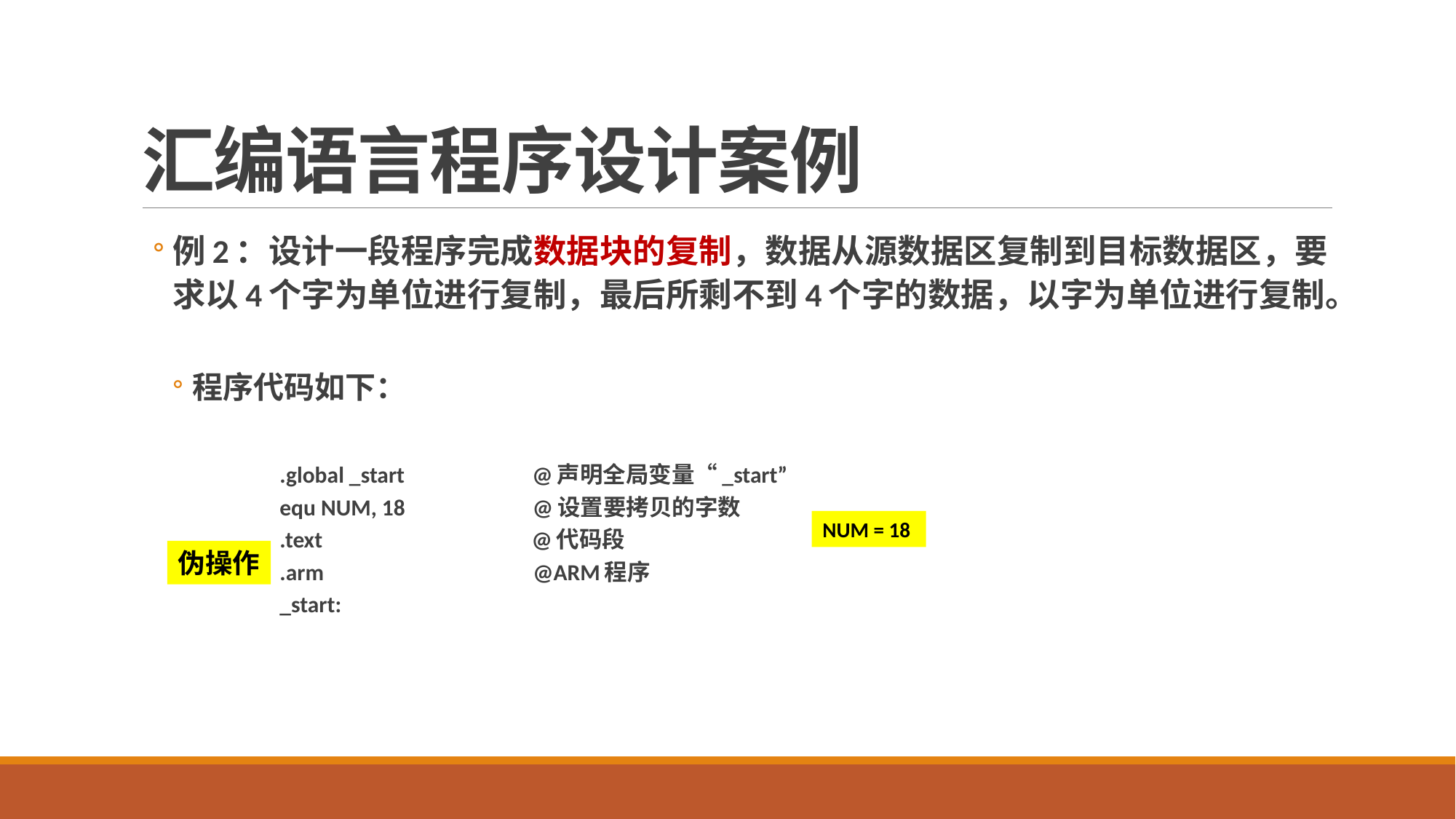

# 汇编语言程序设计案例
例2：设计一段程序完成数据块的复制，数据从源数据区复制到目标数据区，要求以4个字为单位进行复制，最后所剩不到4个字的数据，以字为单位进行复制。

程序代码如下：

.global _start                         @声明全局变量“_start”
equ NUM, 18                         @设置要拷贝的字数
.text                                         @代码段
.arm                                         @ARM程序
_start:

NUM = 18
伪操作